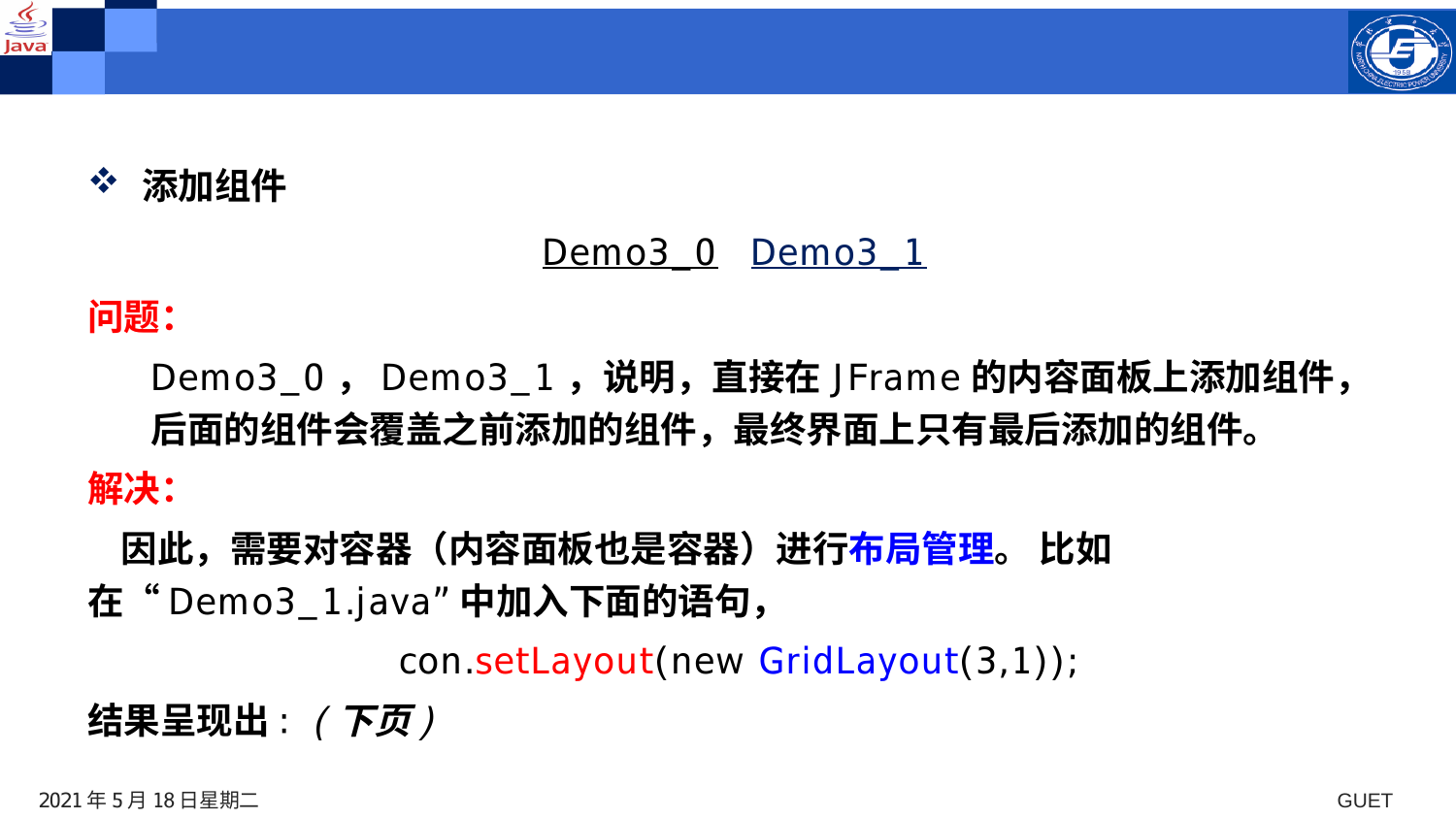

#
添加组件
Demo3_0   Demo3_1
问题：
Demo3_0，Demo3_1，说明，直接在JFrame的内容面板上添加组件，后面的组件会覆盖之前添加的组件，最终界面上只有最后添加的组件。
解决：
   因此，需要对容器（内容面板也是容器）进行布局管理。 比如在“Demo3_1.java”中加入下面的语句，
con.setLayout(new GridLayout(3,1));
结果呈现出:  (下页)

GUET